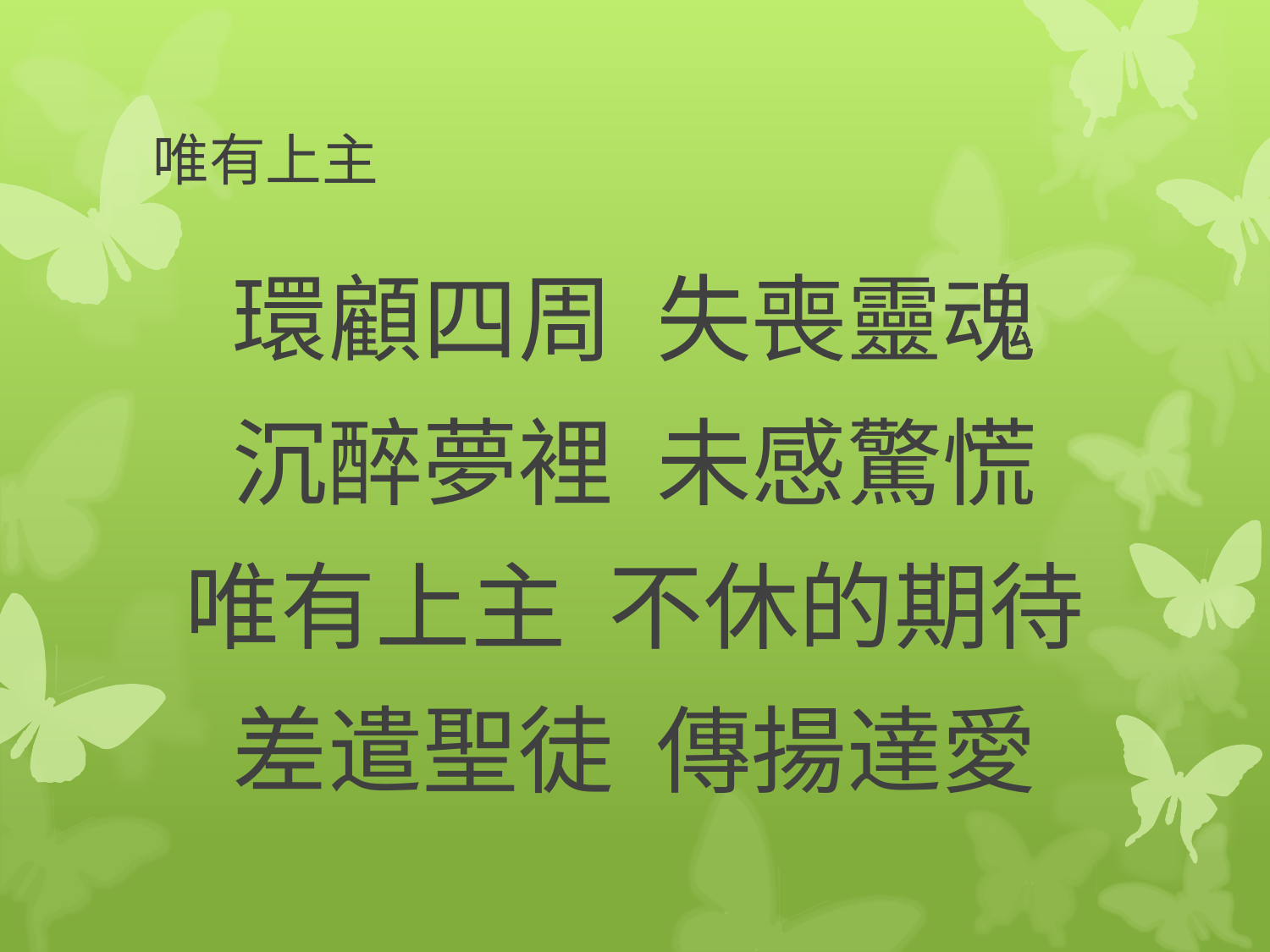

# 唯有上主
環顧四周  失喪靈魂
沉醉夢裡  未感驚慌
唯有上主  不休的期待
差遣聖徒  傳揚達愛